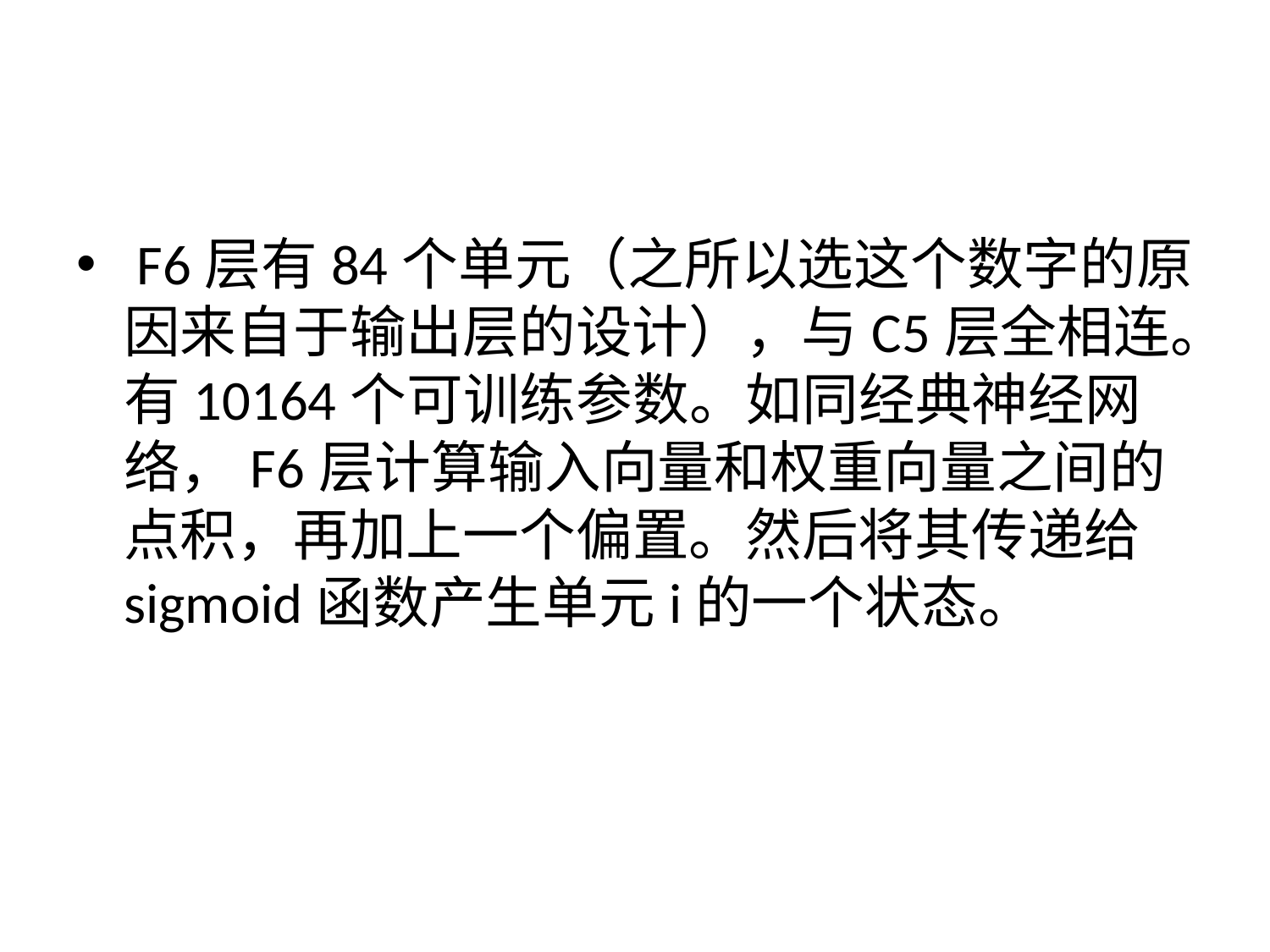

#
 F6层有84个单元（之所以选这个数字的原因来自于输出层的设计），与C5层全相连。有10164个可训练参数。如同经典神经网络，F6层计算输入向量和权重向量之间的点积，再加上一个偏置。然后将其传递给sigmoid函数产生单元i的一个状态。